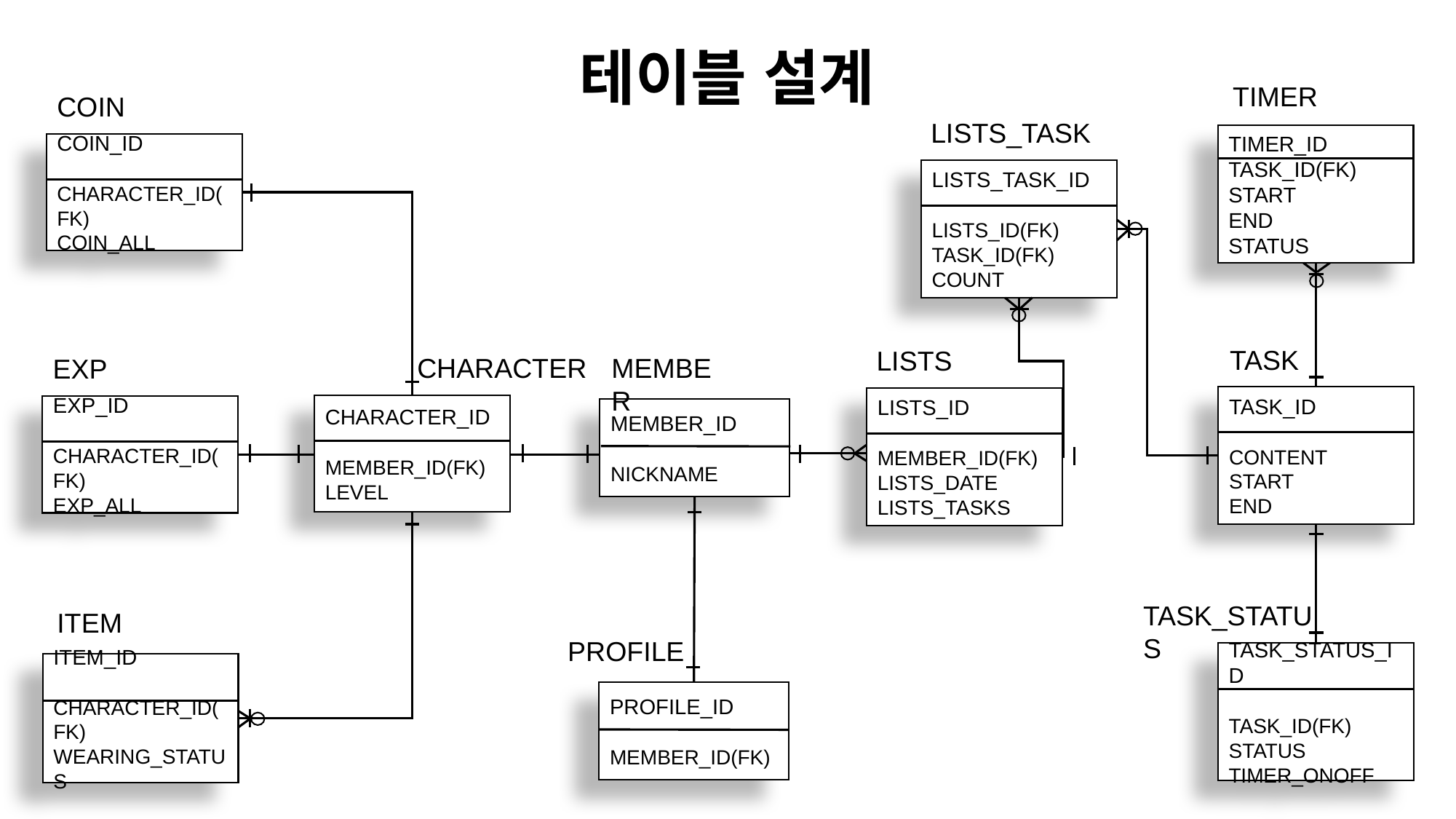

테이블 설계
TIMER
COIN
LISTS_TASK
TIMER_ID
TASK_ID(FK)
START
END
STATUS
COIN_ID

CHARACTER_ID(FK)
COIN_ALL
LISTS_TASK_ID

LISTS_ID(FK)
TASK_ID(FK)
COUNT

TASK
LISTS
CHARACTER
MEMBER
EXP
TASK_ID

CONTENT
START
END
LISTS_ID

MEMBER_ID(FK)
LISTS_DATE
LISTS_TASKS
CHARACTER_ID

MEMBER_ID(FK)
LEVEL
EXP_ID

CHARACTER_ID(FK)
EXP_ALL
MEMBER_ID

NICKNAME

TASK_STATUS
ITEM
PROFILE
TASK_STATUS_ID

TASK_ID(FK)
STATUS
TIMER_ONOFF
ITEM_ID

CHARACTER_ID(FK)
WEARING_STATUS
PROFILE_ID

MEMBER_ID(FK)